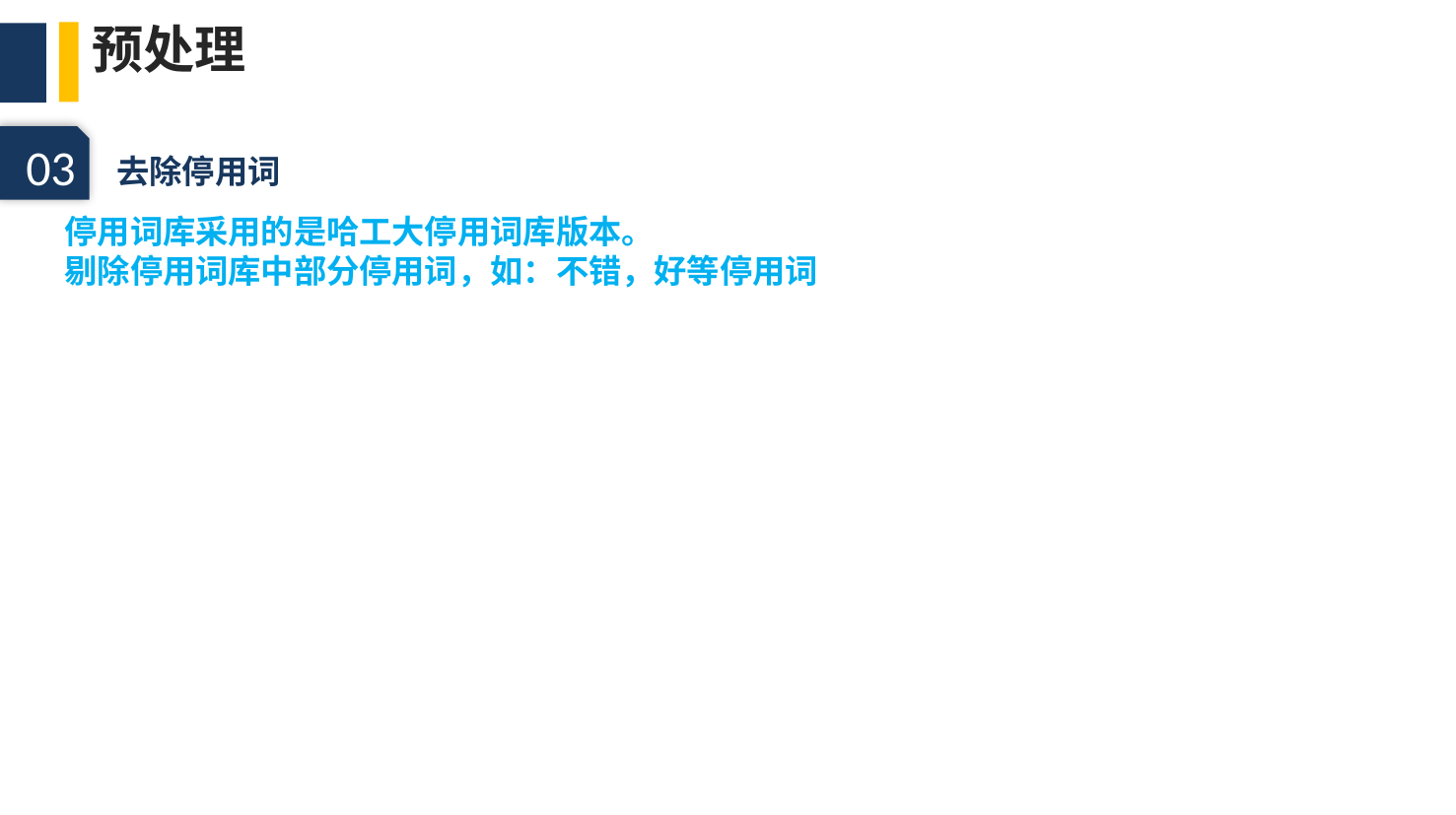

预处理

03
去除停用词
停用词库采用的是哈工大停用词库版本。
剔除停用词库中部分停用词，如：不错，好等停用词